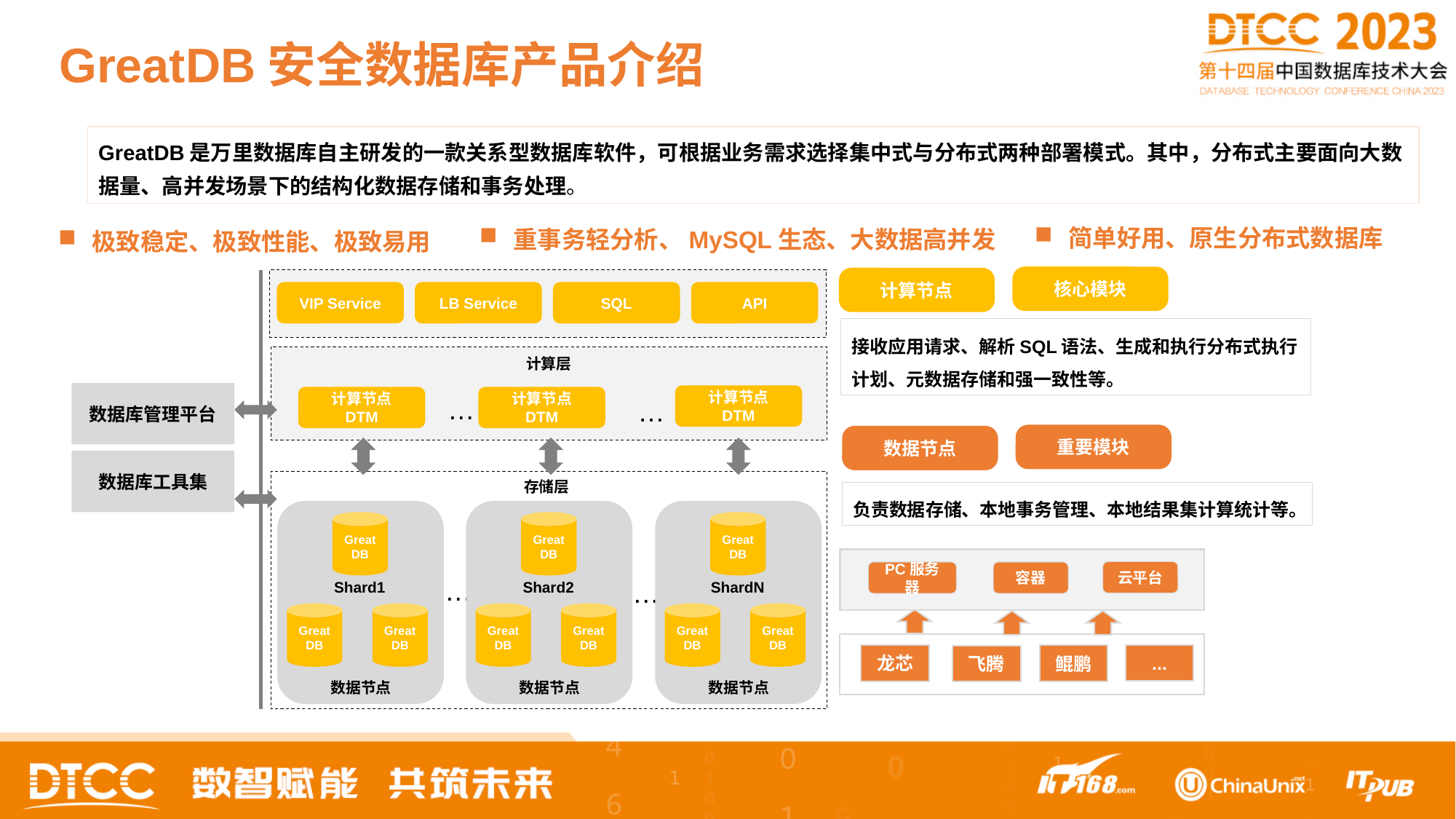

GreatDB安全数据库产品介绍
GreatDB是万里数据库自主研发的一款关系型数据库软件，可根据业务需求选择集中式与分布式两种部署模式。其中，分布式主要面向大数据量、高并发场景下的结构化数据存储和事务处理。

极致稳定、极致性能、极致易用

简单好用、原生分布式数据库

重事务轻分析、MySQL生态、大数据高并发
核心模块
计算节点

VIP Service
LB Service
SQL
API
接收应用请求、解析SQL语法、生成和执行分布式执行计划、元数据存储和强一致性等。

计算层
数据库管理平台
计算节点
DTM
计算节点
DTM
计算节点
DTM
…

…
重要模块
数据节点

数据库工具集

存储层

负责数据存储、本地事务管理、本地结果集计算统计等。

Great
DB
Shard1

Great
DB

Great
DB
数据节点

Great
DB
Shard2

Great
DB

Great
DB
数据节点

Great
DB
ShardN

Great
DB

Great
DB
数据节点

云平台
PC服务器
容器

...
龙芯
鲲鹏
飞腾
…
…